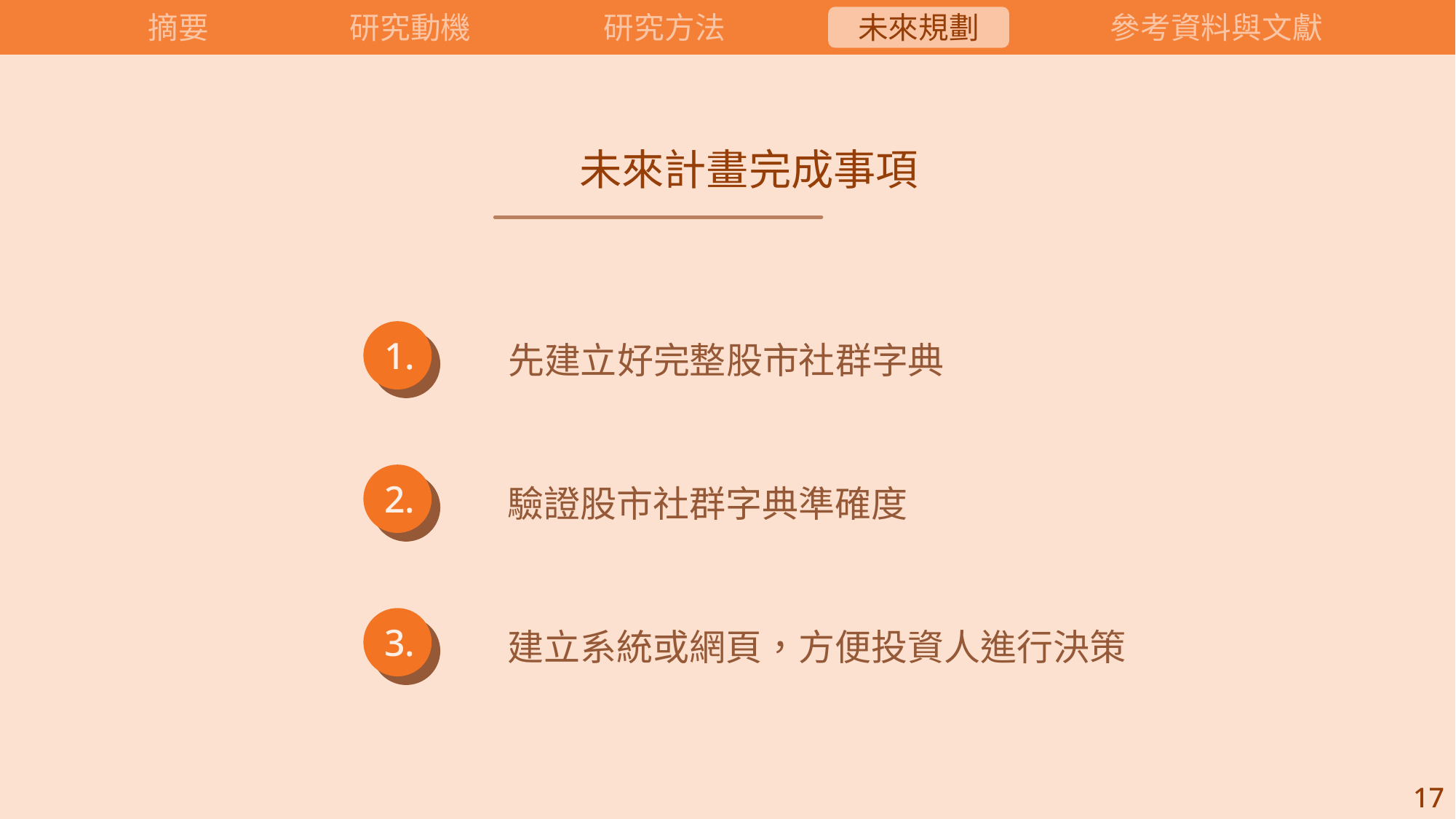

摘要
研究動機
研究方法
未來規劃
參考資料與文獻

未來計畫完成事項

1.

先建立好完整股市社群字典

2.

驗證股市社群字典準確度

3.

建立系統或網頁，方便投資人進行決策
17